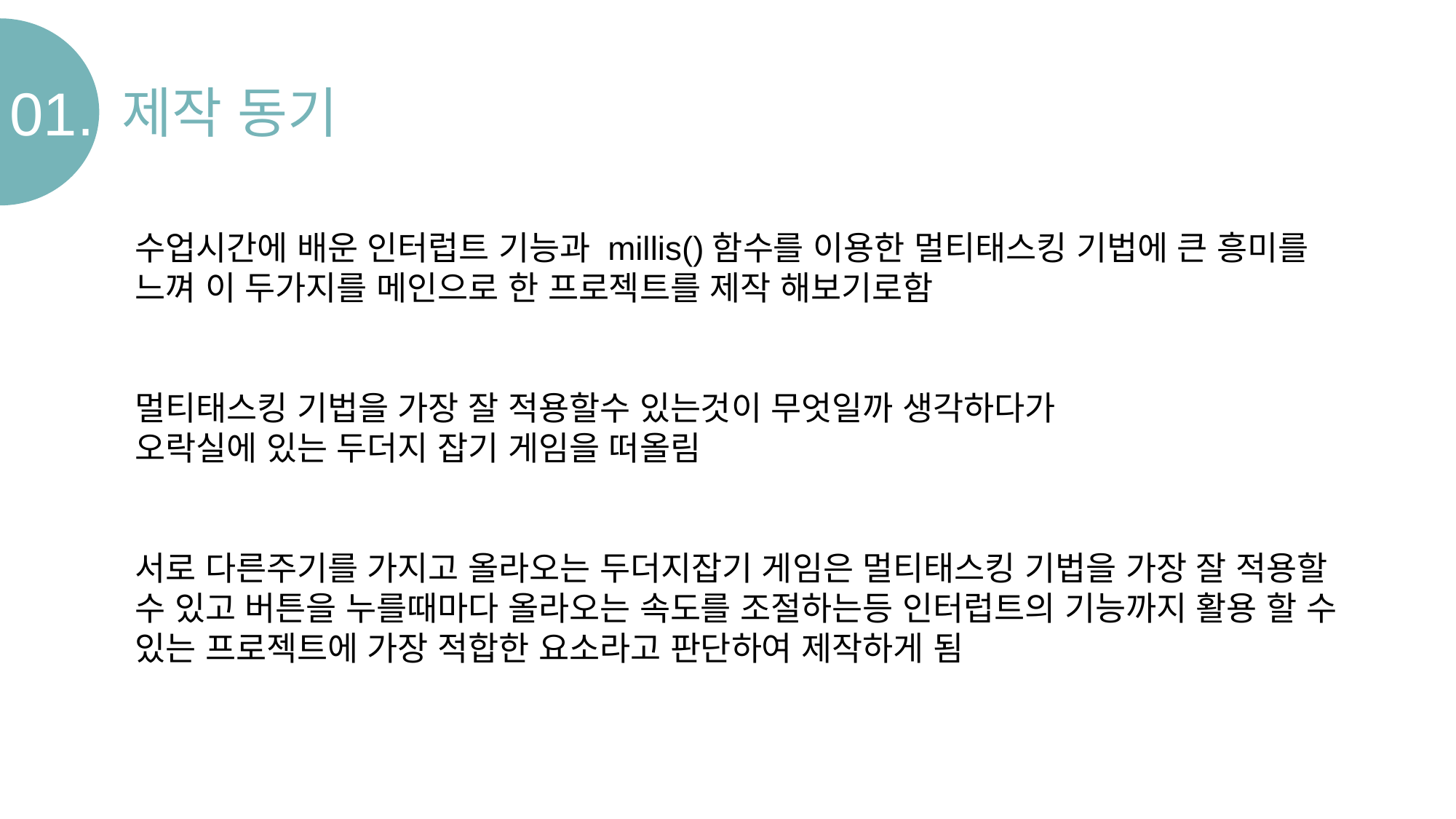

01.
제작 동기
수업시간에 배운 인터럽트 기능과 millis()함수를 이용한 멀티태스킹 기법에 큰 흥미를 느껴 이 두가지를 메인으로 한 프로젝트를 제작 해보기로함

멀티태스킹 기법을 가장 잘 적용할수 있는것이 무엇일까 생각하다가
오락실에 있는 두더지 잡기 게임을 떠올림

서로 다른주기를 가지고 올라오는 두더지잡기 게임은 멀티태스킹 기법을 가장 잘 적용할 수 있고 버튼을 누를때마다 올라오는 속도를 조절하는등 인터럽트의 기능까지 활용 할 수 있는 프로젝트에 가장 적합한 요소라고 판단하여 제작하게 됨